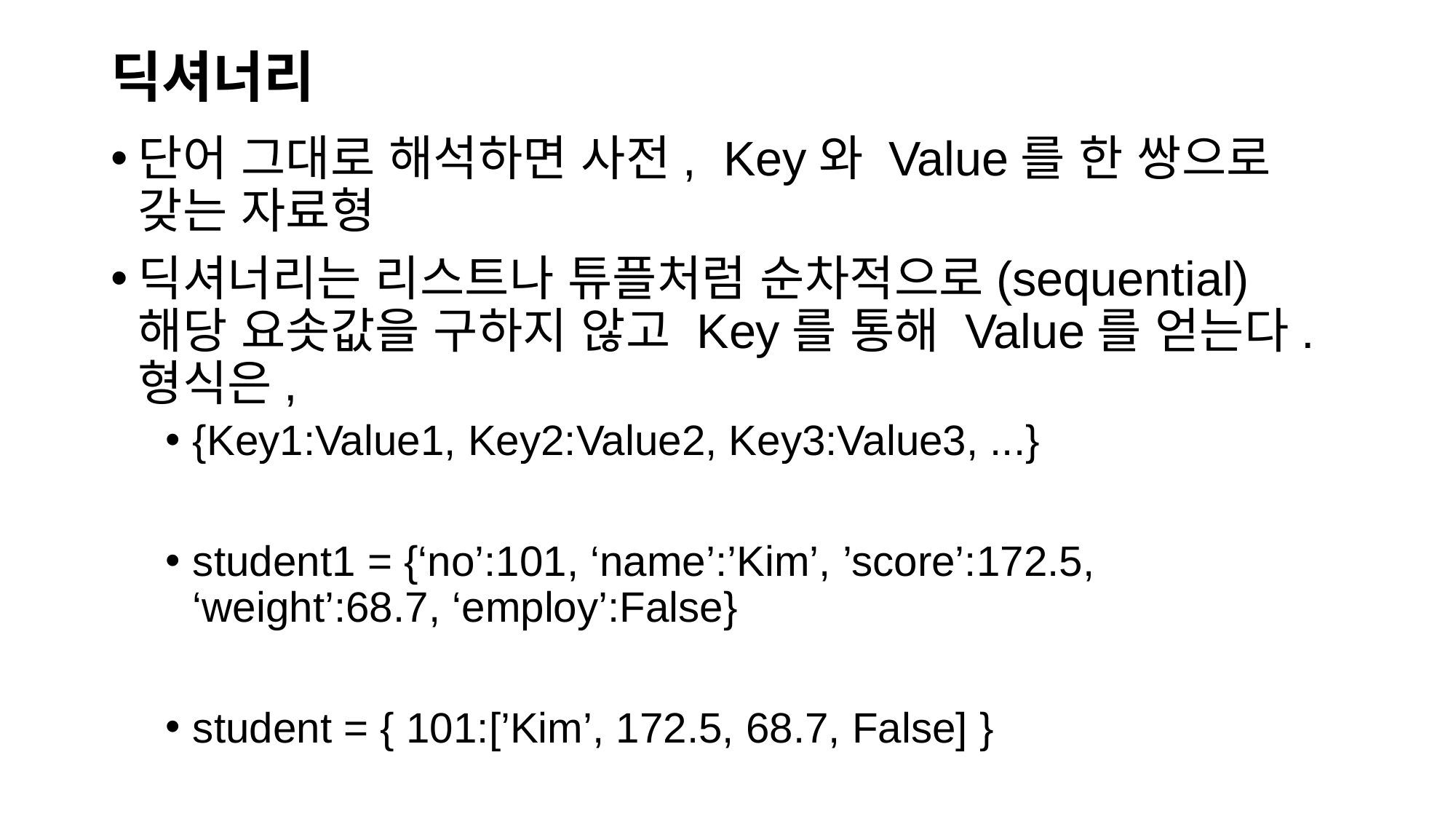

# 딕셔너리
단어 그대로 해석하면 사전,  Key와 Value를 한 쌍으로 갖는 자료형
딕셔너리는 리스트나 튜플처럼 순차적으로(sequential) 해당 요솟값을 구하지 않고 Key를 통해 Value를 얻는다. 형식은,
{Key1:Value1, Key2:Value2, Key3:Value3, ...}

student1 = {‘no’:101, ‘name’:’Kim’, ’score’:172.5, ‘weight’:68.7, ‘employ’:False}

student = { 101:[’Kim’, 172.5, 68.7, False] }